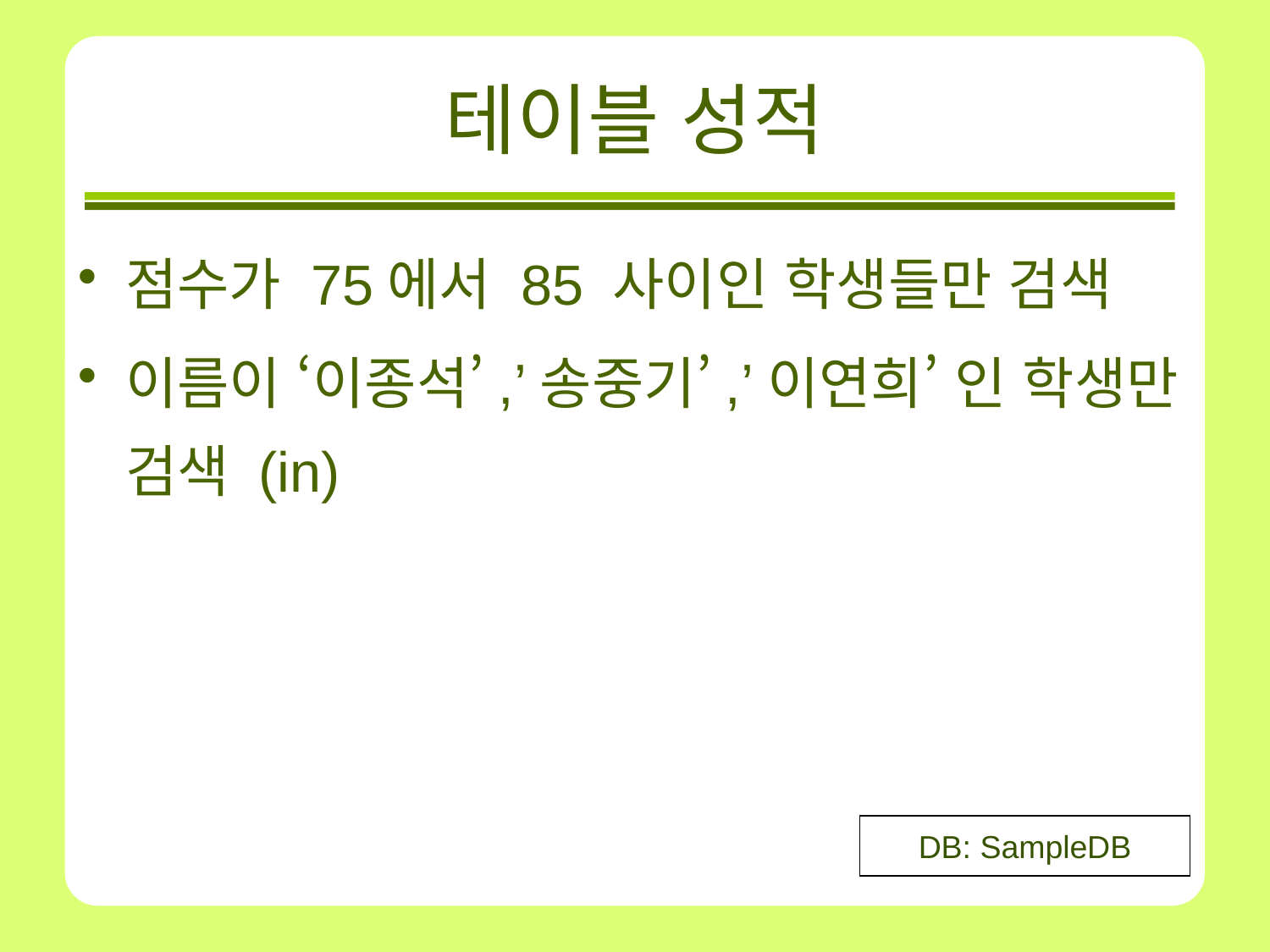

# 테이블 성적
점수가 75에서 85 사이인 학생들만 검색
이름이 ‘이종석’,’송중기’,’이연희’ 인 학생만 검색 (in)
DB: SampleDB